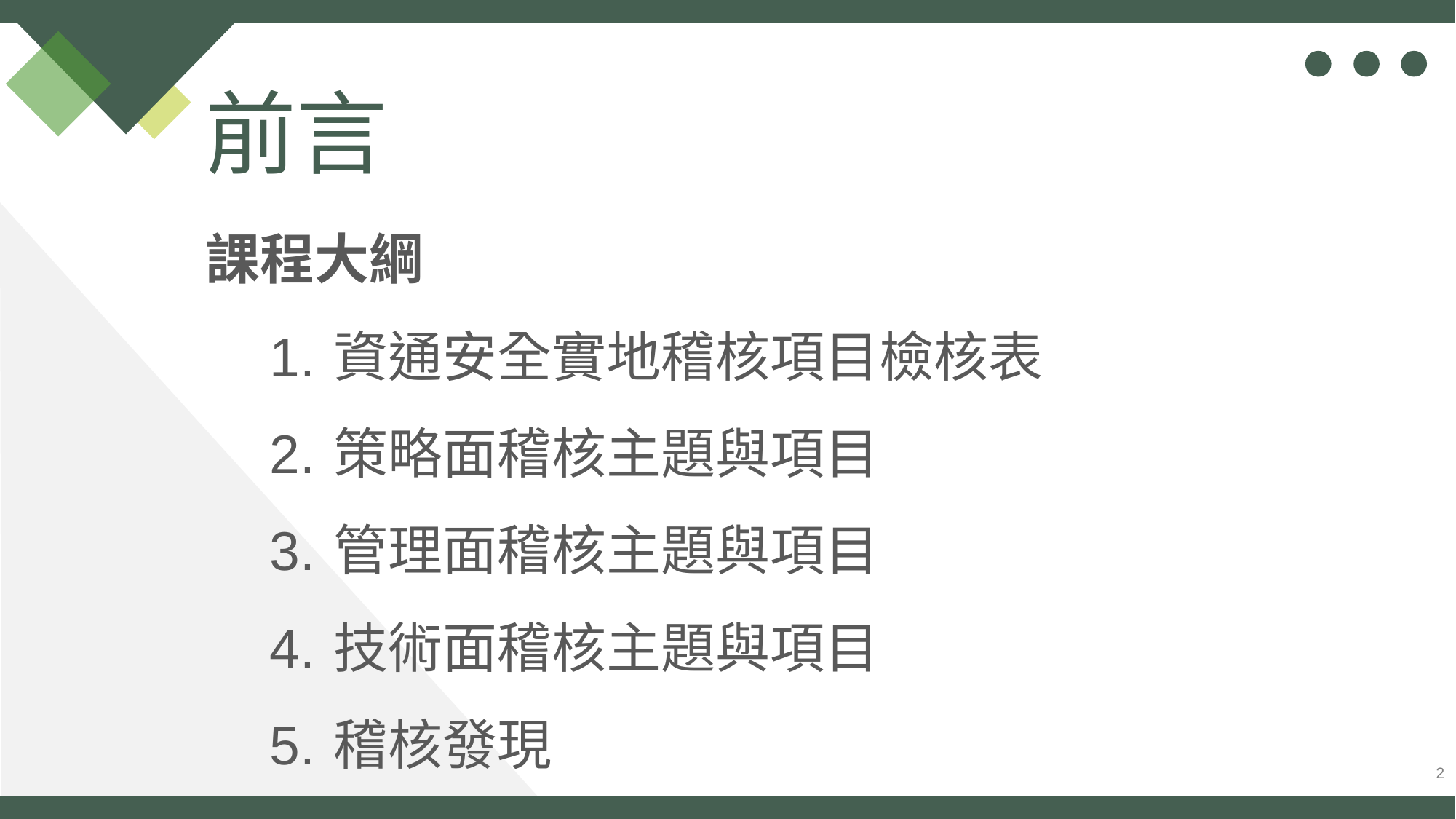

前言
課程大綱
資通安全實地稽核項目檢核表
策略面稽核主題與項目
管理面稽核主題與項目
技術面稽核主題與項目
稽核發現
2